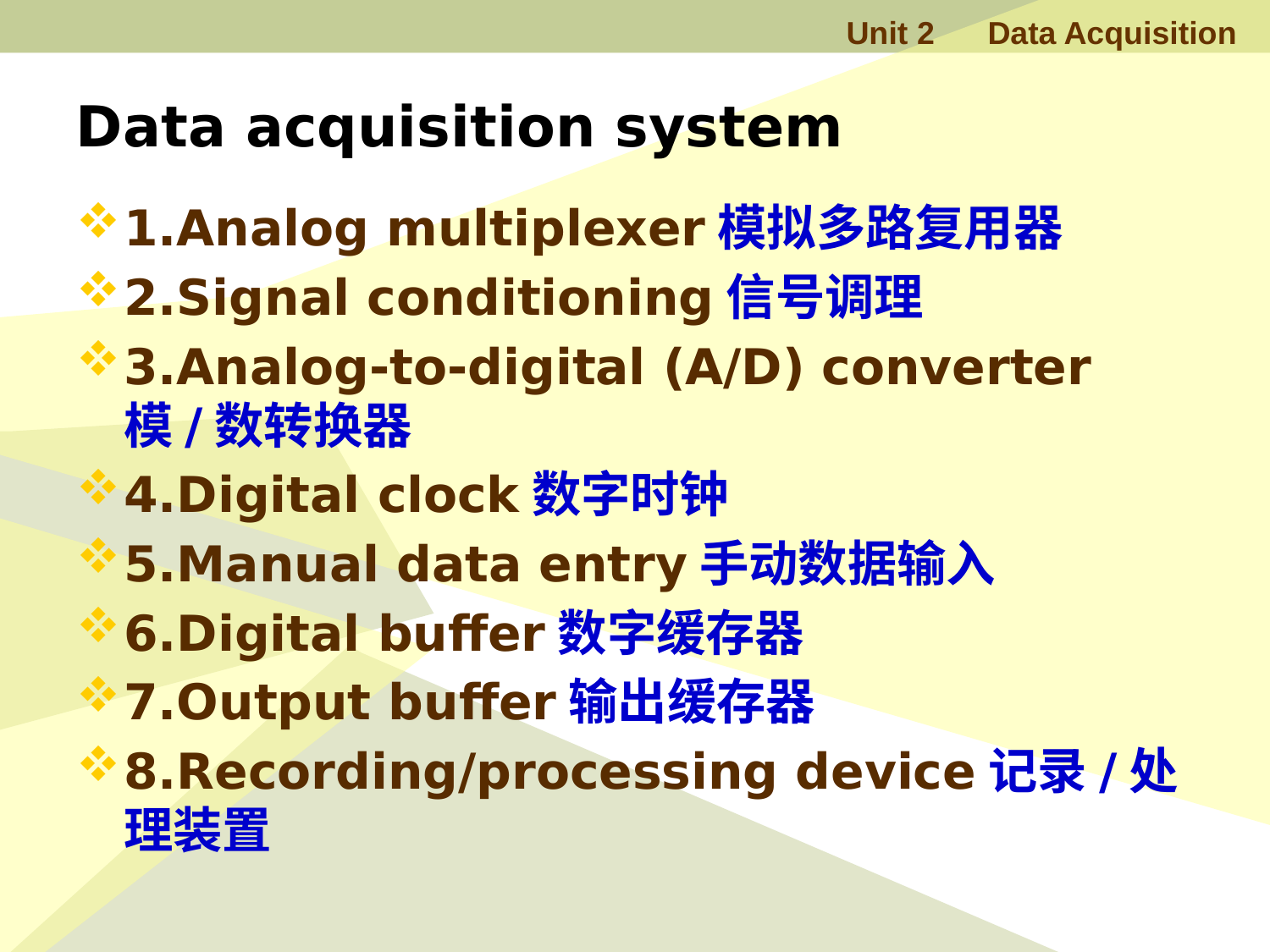

# Data acquisition system
1.Analog multiplexer模拟多路复用器
2.Signal conditioning信号调理
3.Analog-to-digital (A/D) converter模/数转换器
4.Digital clock数字时钟
5.Manual data entry手动数据输入
6.Digital buffer数字缓存器
7.Output buffer输出缓存器
8.Recording/processing device记录/处理装置